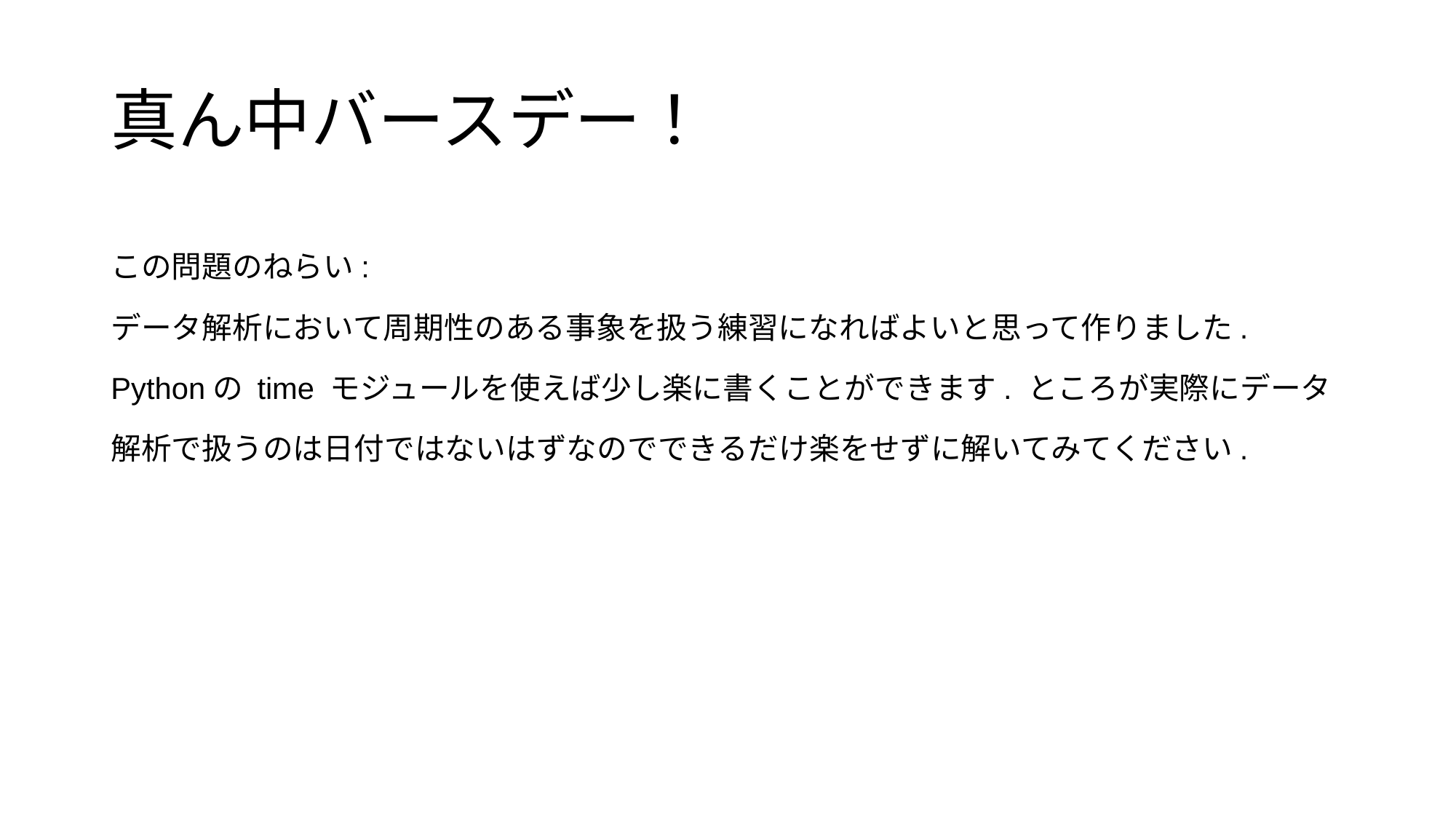

# 真ん中バースデー！
この問題のねらい:
データ解析において周期性のある事象を扱う練習になればよいと思って作りました. Pythonの time モジュールを使えば少し楽に書くことができます. ところが実際にデータ解析で扱うのは日付ではないはずなのでできるだけ楽をせずに解いてみてください.